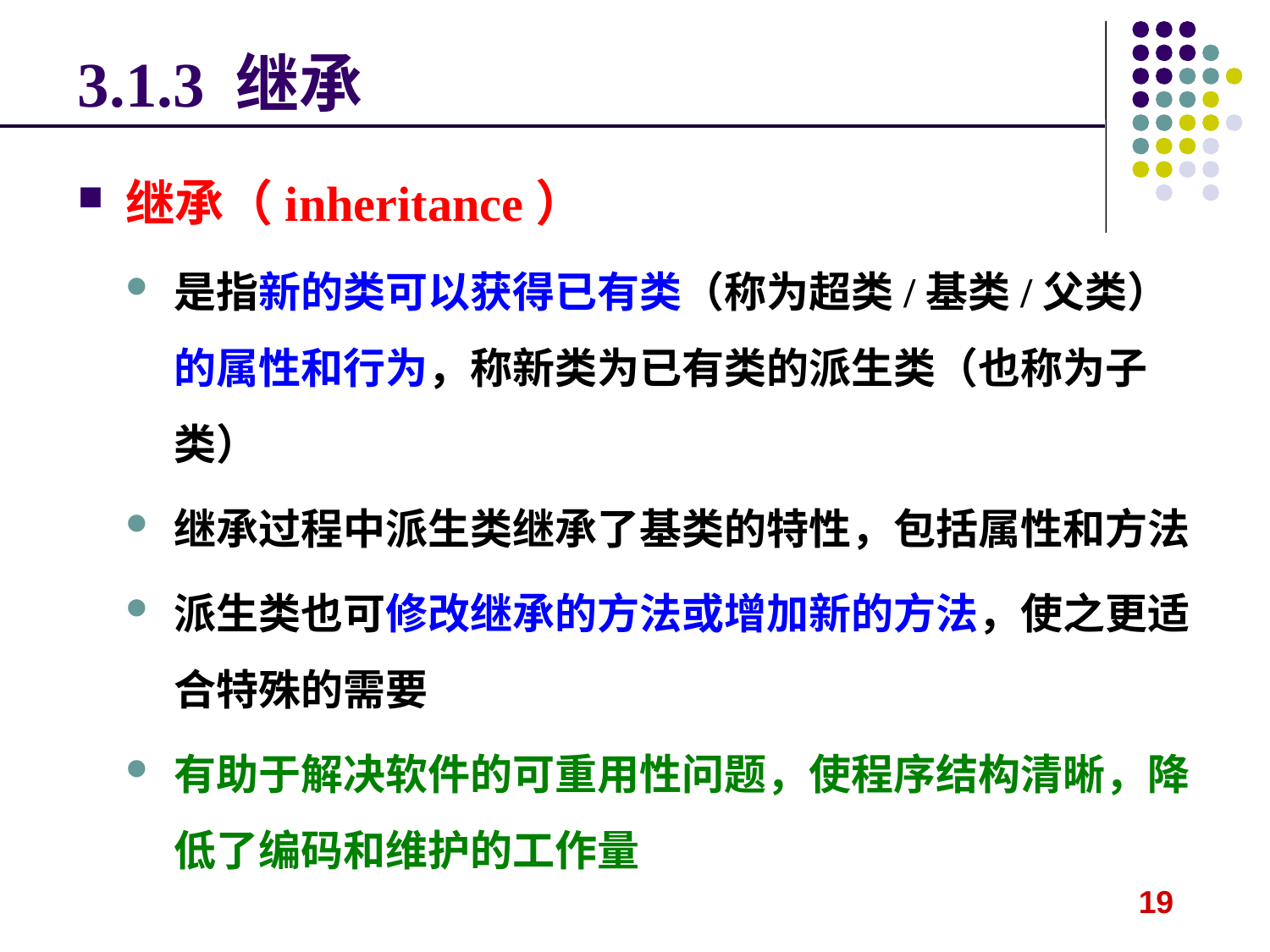

# 3.1.3 继承
继承（inheritance）
是指新的类可以获得已有类（称为超类/基类/父类）的属性和行为，称新类为已有类的派生类（也称为子类）
继承过程中派生类继承了基类的特性，包括属性和方法
派生类也可修改继承的方法或增加新的方法，使之更适合特殊的需要
有助于解决软件的可重用性问题，使程序结构清晰，降低了编码和维护的工作量